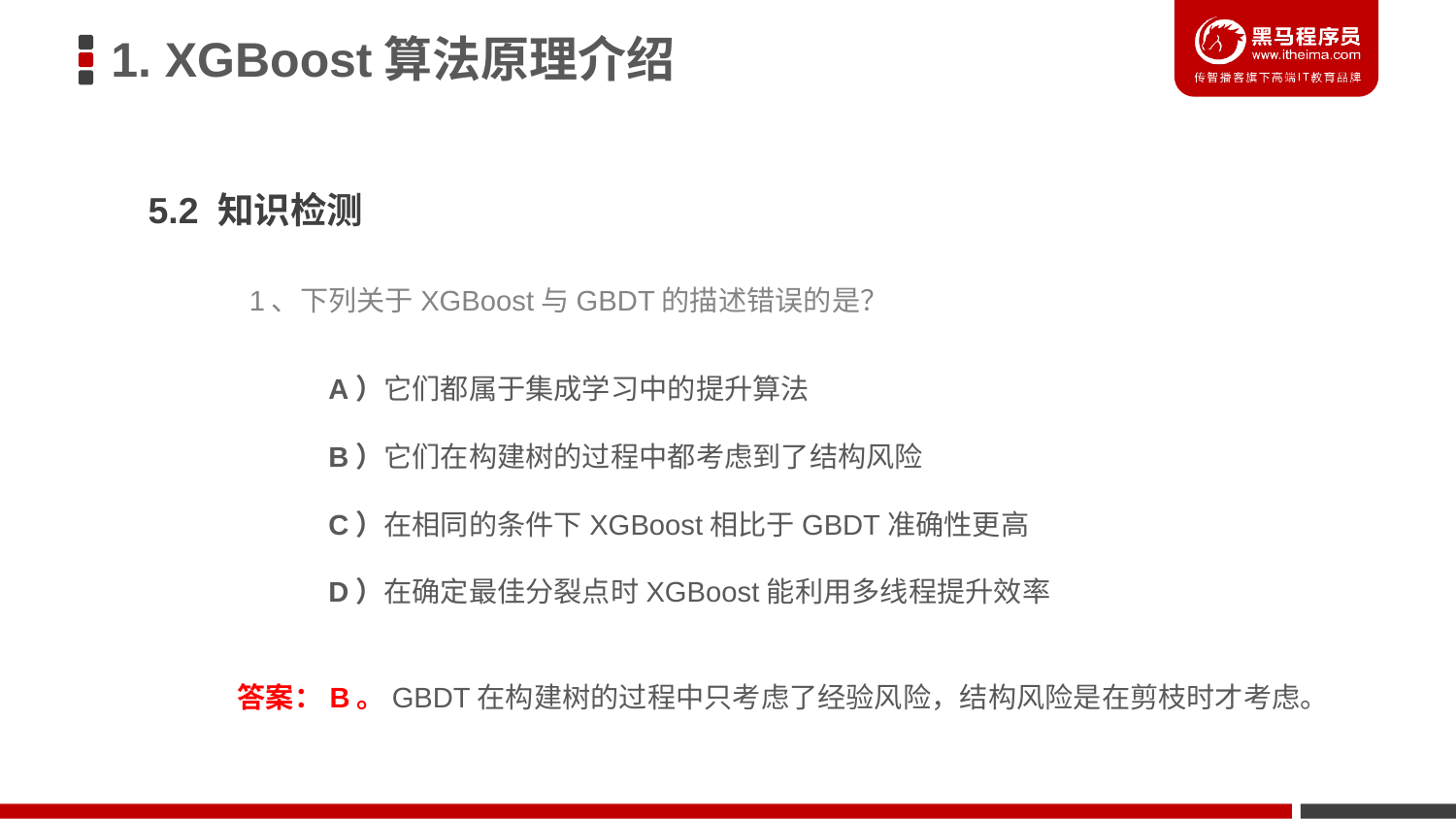

1. XGBoost算法原理介绍
5.2 知识检测
1、下列关于XGBoost与GBDT的描述错误的是？
A）它们都属于集成学习中的提升算法

B）它们在构建树的过程中都考虑到了结构风险

C）在相同的条件下XGBoost相比于GBDT准确性更高

D）在确定最佳分裂点时XGBoost能利用多线程提升效率
答案：B。GBDT在构建树的过程中只考虑了经验风险，结构风险是在剪枝时才考虑。